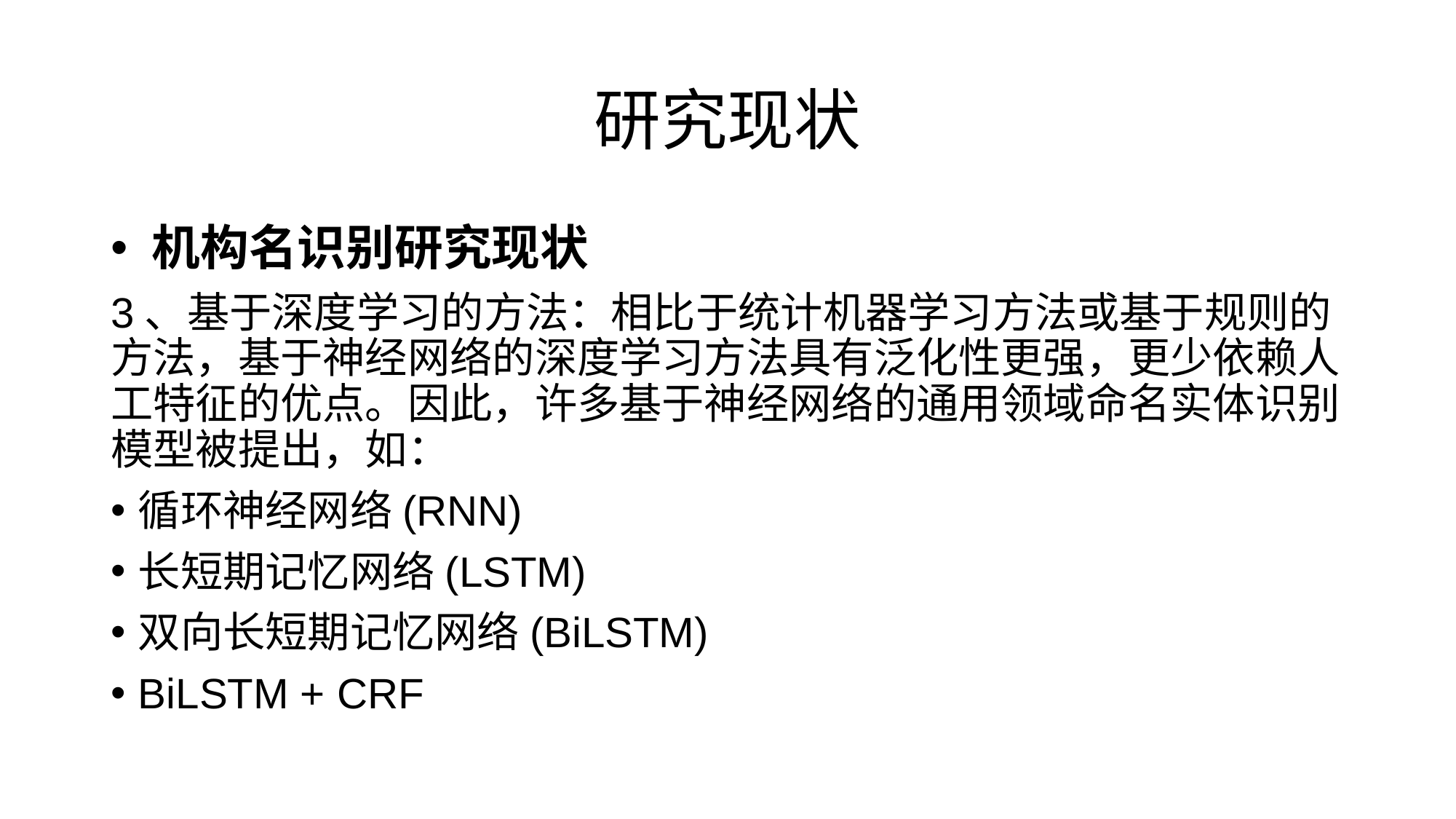

# 研究现状
机构名识别研究现状
3、基于深度学习的方法：相比于统计机器学习方法或基于规则的方法，基于神经网络的深度学习方法具有泛化性更强，更少依赖人工特征的优点。因此，许多基于神经网络的通用领域命名实体识别模型被提出，如：
循环神经网络(RNN)
长短期记忆网络(LSTM)
双向长短期记忆网络(BiLSTM)
BiLSTM + CRF